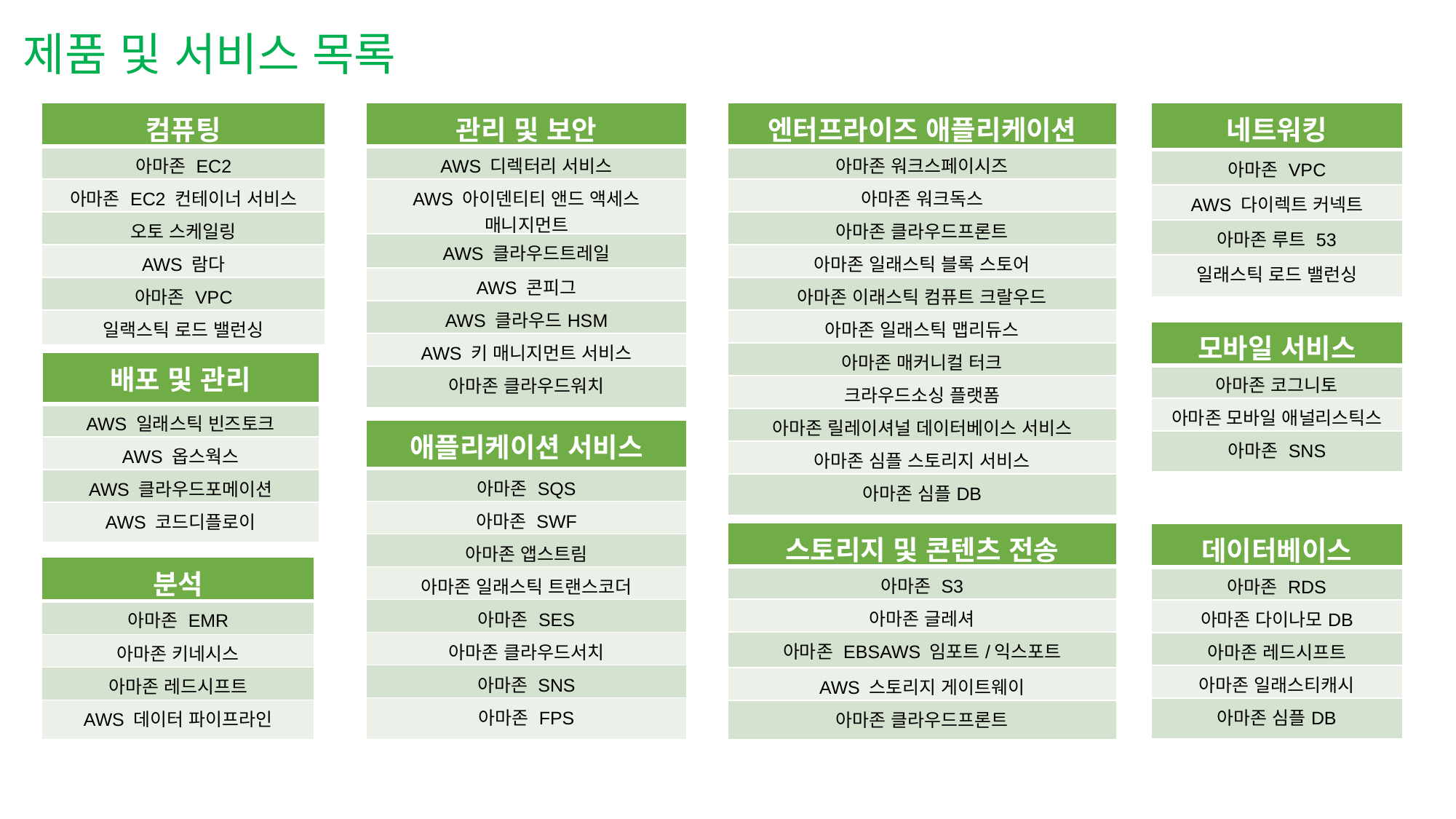

제품 및 서비스 목록

| 컴퓨팅 |
| --- |
| 아마존 EC2 |
| 아마존 EC2 컨테이너 서비스 |
| 오토 스케일링 |
| AWS 람다 |
| 아마존 VPC |
| 일랙스틱 로드 밸런싱 |
| 관리 및 보안 |
| --- |
| AWS 디렉터리 서비스 |
| AWS 아이덴티티 앤드 액세스 매니지먼트 |
| AWS 클라우드트레일 |
| AWS 콘피그 |
| AWS 클라우드HSM |
| AWS 키 매니지먼트 서비스 |
| 아마존 클라우드워치 |
| 엔터프라이즈 애플리케이션 |
| --- |
| 아마존 워크스페이시즈 |
| 아마존 워크독스 |
| 아마존 클라우드프론트 |
| 아마존 일래스틱 블록 스토어 |
| 아마존 이래스틱 컴퓨트 크랄우드 |
| 아마존 일래스틱 맵리듀스 |
| 아마존 매커니컬 터크 |
| 크라우드소싱 플랫폼 |
| 아마존 릴레이셔널 데이터베이스 서비스 |
| 아마존 심플 스토리지 서비스 |
| 아마존 심플DB |
| 네트워킹 |
| --- |
| 아마존 VPC |
| AWS 다이렉트 커넥트 |
| 아마존 루트 53 |
| 일래스틱 로드 밸런싱 |
| 모바일 서비스 |
| --- |
| 아마존 코그니토 |
| 아마존 모바일 애널리스틱스 |
| 아마존 SNS |
| 배포 및 관리 |
| --- |
| AWS 일래스틱 빈즈토크 |
| AWS 옵스웍스 |
| AWS 클라우드포메이션 |
| AWS 코드디플로이 |
| 애플리케이션 서비스 |
| --- |
| 아마존 SQS |
| 아마존 SWF |
| 아마존 앱스트림 |
| 아마존 일래스틱 트랜스코더 |
| 아마존 SES |
| 아마존 클라우드서치 |
| 아마존 SNS |
| 아마존 FPS |
| 스토리지 및 콘텐츠 전송 |
| --- |
| 아마존 S3 |
| 아마존 글레셔 |
| 아마존 EBSAWS 임포트/익스포트 |
| AWS 스토리지 게이트웨이 |
| 아마존 클라우드프론트 |
| 데이터베이스 |
| --- |
| 아마존 RDS |
| 아마존 다이나모DB |
| 아마존 레드시프트 |
| 아마존 일래스티캐시 |
| 아마존 심플DB |
| 분석 |
| --- |
| 아마존 EMR |
| 아마존 키네시스 |
| 아마존 레드시프트 |
| AWS 데이터 파이프라인 |